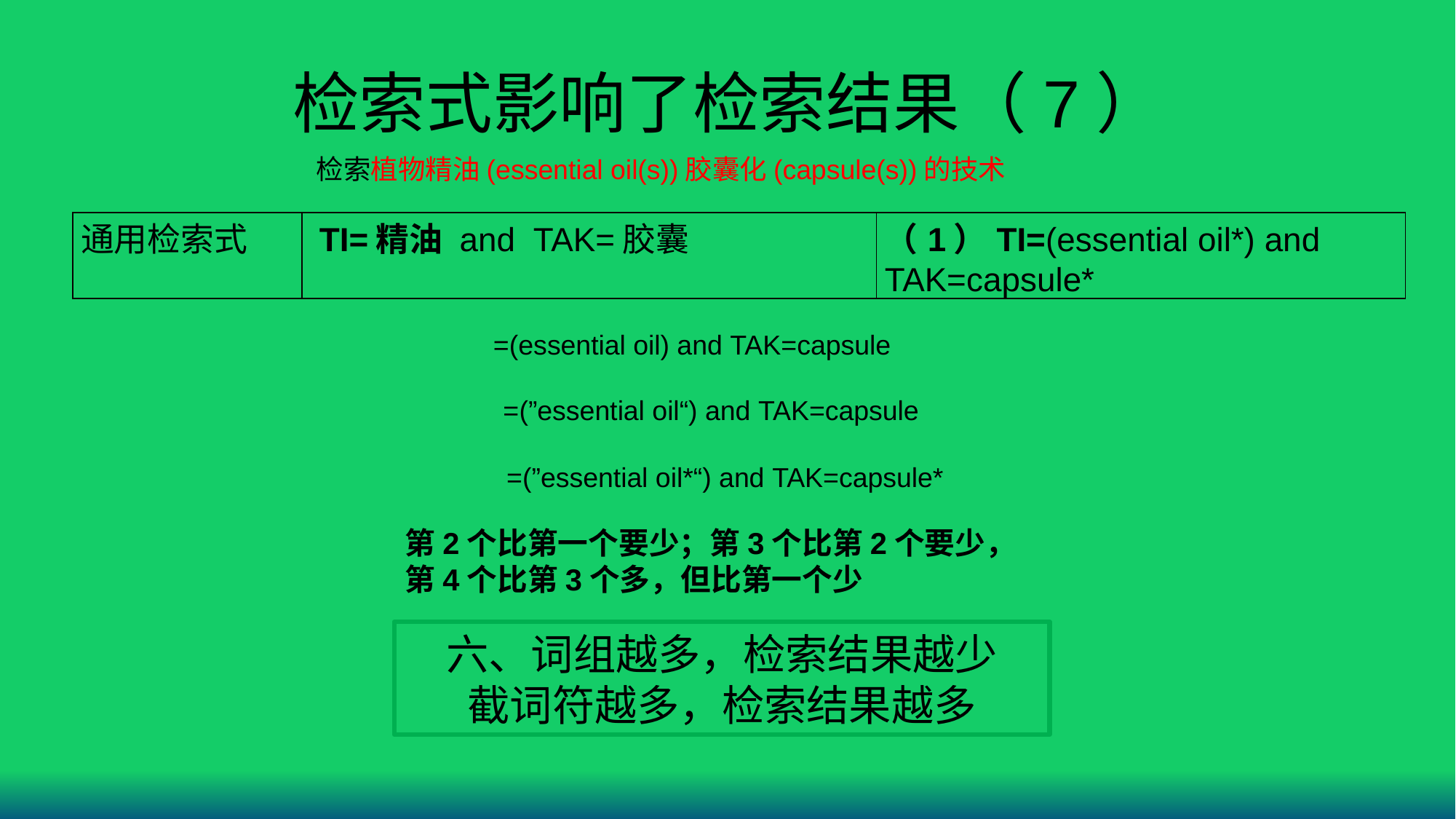

# 检索式影响了检索结果（7）
检索植物精油(essential oil(s))胶囊化(capsule(s))的技术
| 通用检索式 | TI=精油 and TAK=胶囊 | （1）TI=(essential oil\*) and TAK=capsule\* |
| --- | --- | --- |
（2）TI=(essential oil) and TAK=capsule
（3）TI=(”essential oil“) and TAK=capsule
（4）TI=(”essential oil*“) and TAK=capsule*
第2个比第一个要少；第3个比第2个要少，第4个比第3个多，但比第一个少
六、词组越多，检索结果越少
截词符越多，检索结果越多